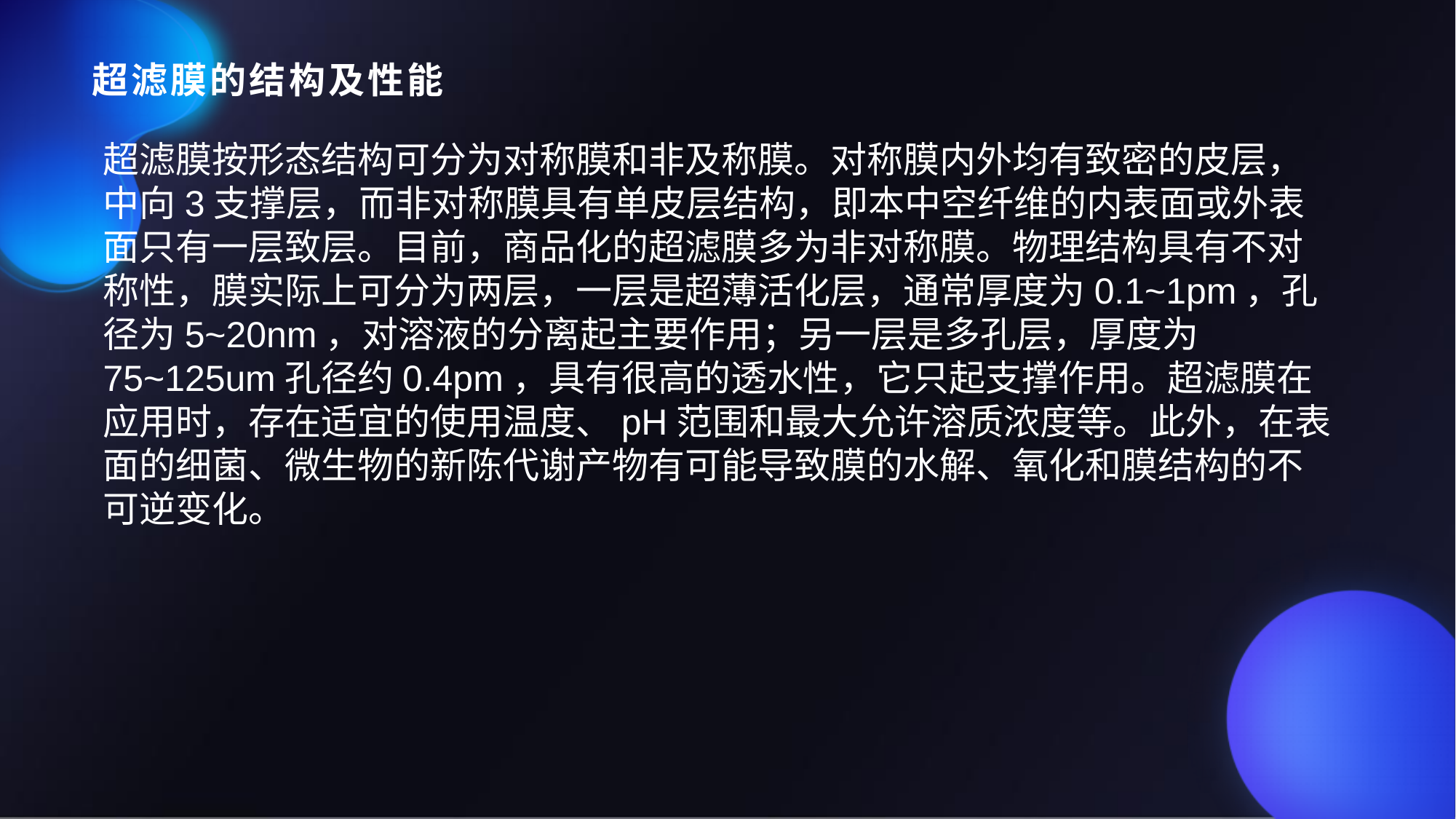

# 超滤膜的结构及性能
超滤膜按形态结构可分为对称膜和非及称膜。对称膜内外均有致密的皮层，中向3支撑层，而非对称膜具有单皮层结构，即本中空纤维的内表面或外表面只有一层致层。目前，商品化的超滤膜多为非对称膜。物理结构具有不对称性，膜实际上可分为两层，一层是超薄活化层，通常厚度为0.1~1pm，孔径为5~20nm，对溶液的分离起主要作用；另一层是多孔层，厚度为75~125um孔径约0.4pm，具有很高的透水性，它只起支撑作用。超滤膜在应用时，存在适宜的使用温度、pH范围和最大允许溶质浓度等。此外，在表面的细菌、微生物的新陈代谢产物有可能导致膜的水解、氧化和膜结构的不可逆变化。